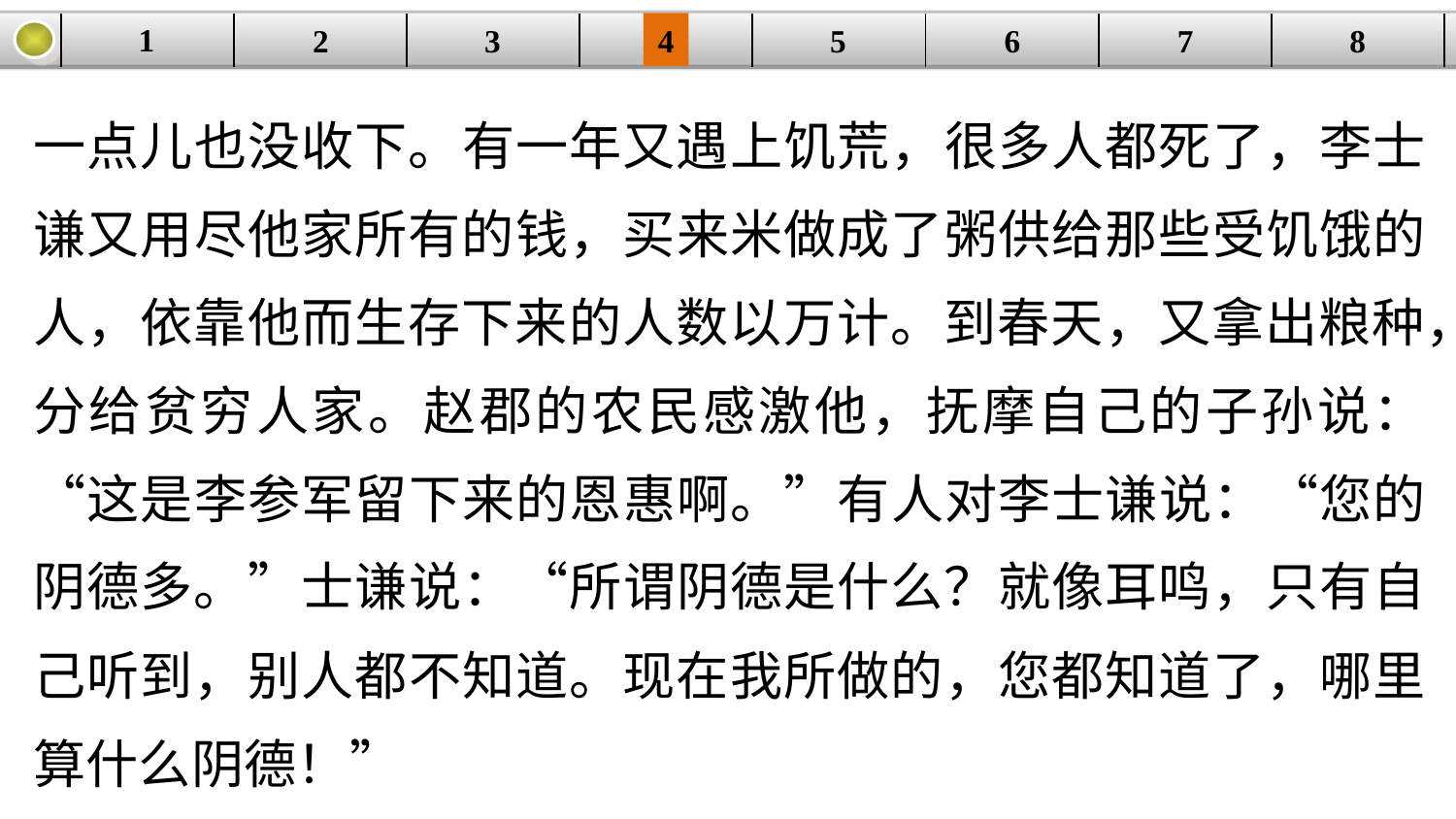

1
3
4
5
6
8
2
|  |  |  |  |  |  |  |  |
| --- | --- | --- | --- | --- | --- | --- | --- |
7

一点儿也没收下。有一年又遇上饥荒，很多人都死了，李士谦又用尽他家所有的钱，买来米做成了粥供给那些受饥饿的人，依靠他而生存下来的人数以万计。到春天，又拿出粮种，分给贫穷人家。赵郡的农民感激他，抚摩自己的子孙说：“这是李参军留下来的恩惠啊。”有人对李士谦说：“您的阴德多。”士谦说：“所谓阴德是什么？就像耳鸣，只有自己听到，别人都不知道。现在我所做的，您都知道了，哪里算什么阴德！”